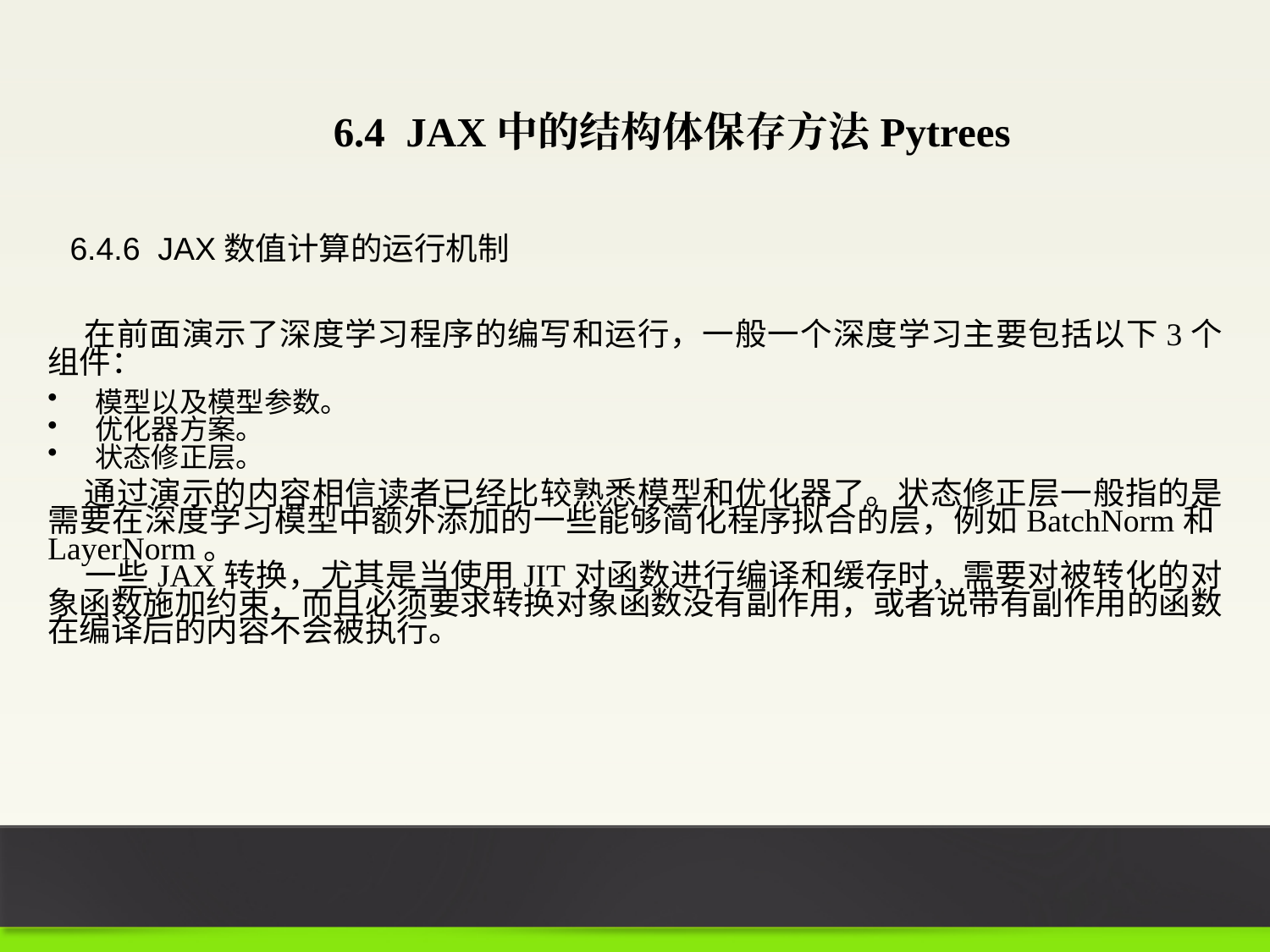

6.4  JAX中的结构体保存方法Pytrees
6.4.6  JAX数值计算的运行机制
在前面演示了深度学习程序的编写和运行，一般一个深度学习主要包括以下3个组件：
模型以及模型参数。
优化器方案。
状态修正层。
通过演示的内容相信读者已经比较熟悉模型和优化器了。状态修正层一般指的是需要在深度学习模型中额外添加的一些能够简化程序拟合的层，例如BatchNorm和LayerNorm。
一些JAX转换，尤其是当使用JIT对函数进行编译和缓存时，需要对被转化的对象函数施加约束，而且必须要求转换对象函数没有副作用，或者说带有副作用的函数在编译后的内容不会被执行。